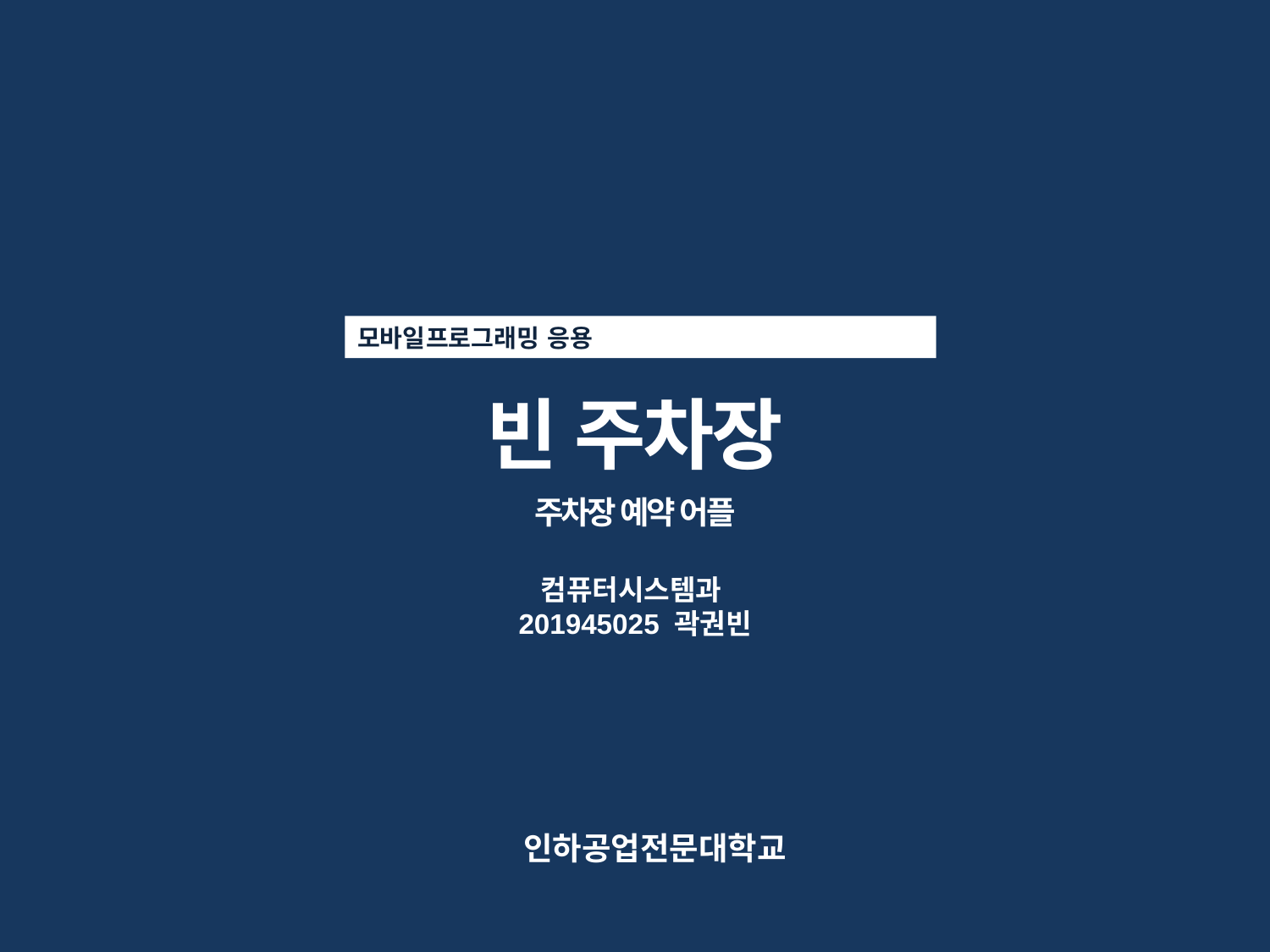

모바일프로그래밍 응용
빈 주차장
주차장 예약 어플
컴퓨터시스템과
201945025 곽권빈
인하공업전문대학교